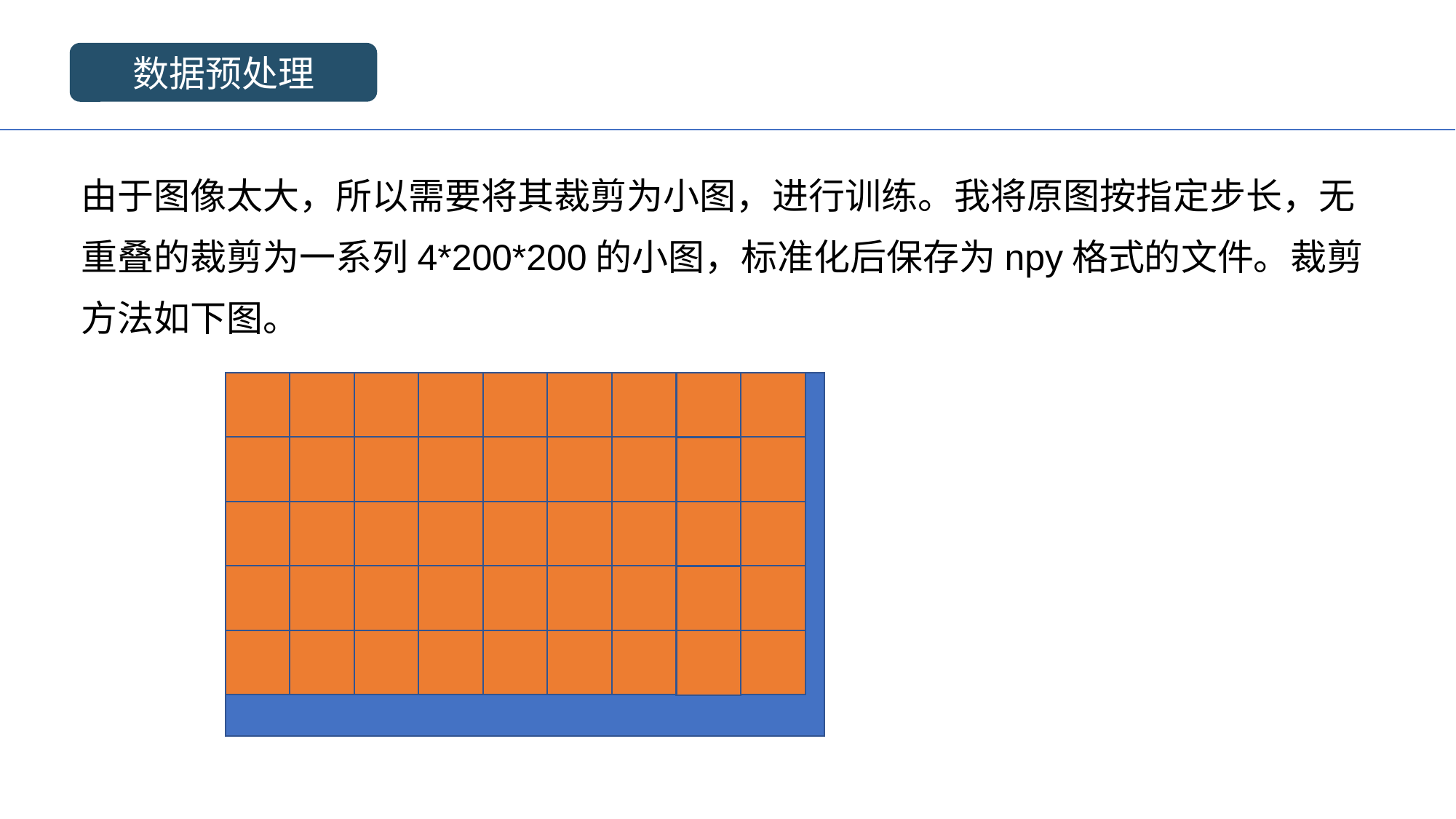

数据预处理
由于图像太大，所以需要将其裁剪为小图，进行训练。我将原图按指定步长，无重叠的裁剪为一系列4*200*200的小图，标准化后保存为npy格式的文件。裁剪方法如下图。

4